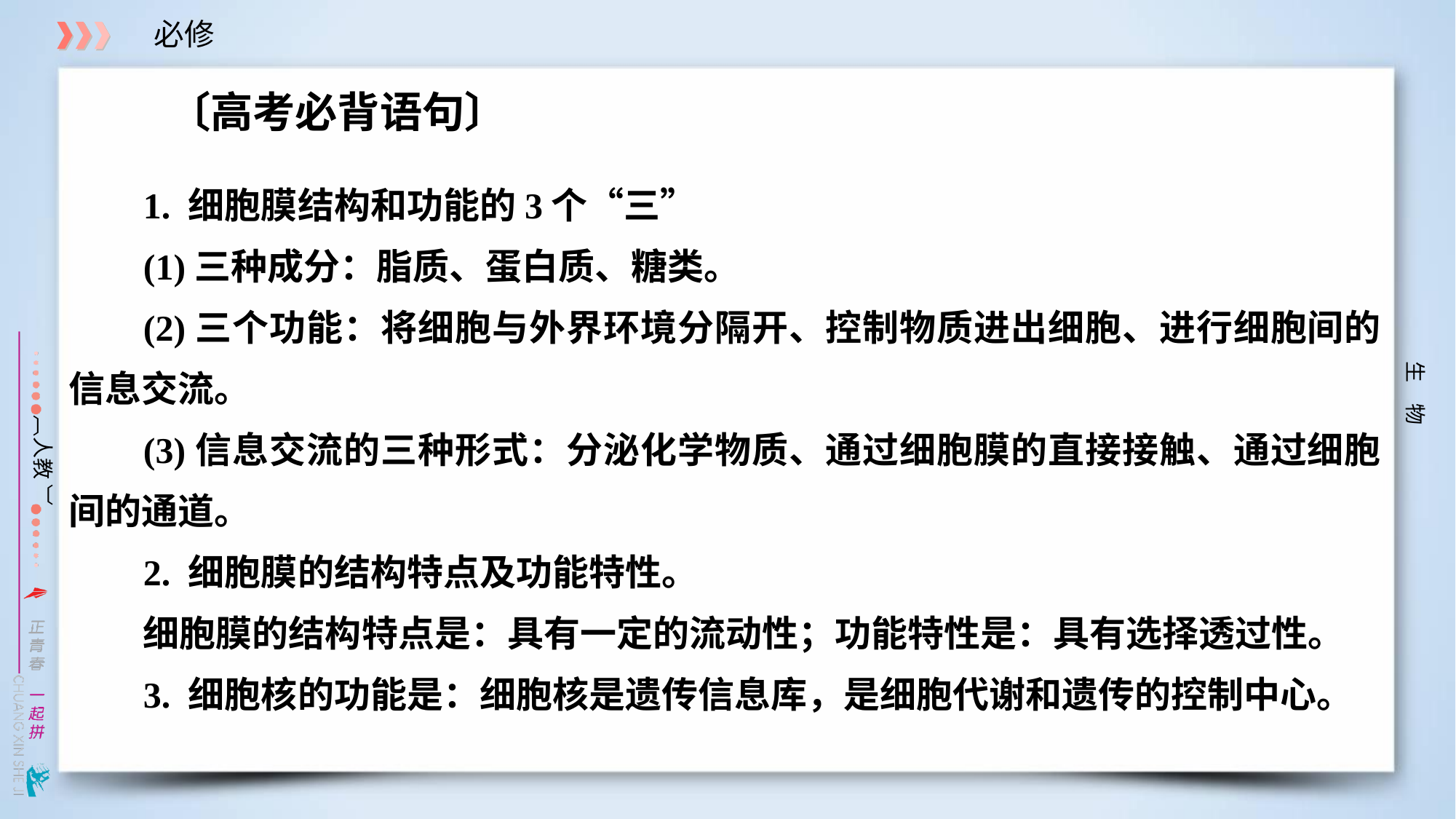

〔高考必背语句〕
1. 细胞膜结构和功能的3个“三”
(1)三种成分：脂质、蛋白质、糖类。
(2)三个功能：将细胞与外界环境分隔开、控制物质进出细胞、进行细胞间的信息交流。
(3)信息交流的三种形式：分泌化学物质、通过细胞膜的直接接触、通过细胞间的通道。
2. 细胞膜的结构特点及功能特性。
细胞膜的结构特点是：具有一定的流动性；功能特性是：具有选择透过性。
3. 细胞核的功能是：细胞核是遗传信息库，是细胞代谢和遗传的控制中心。